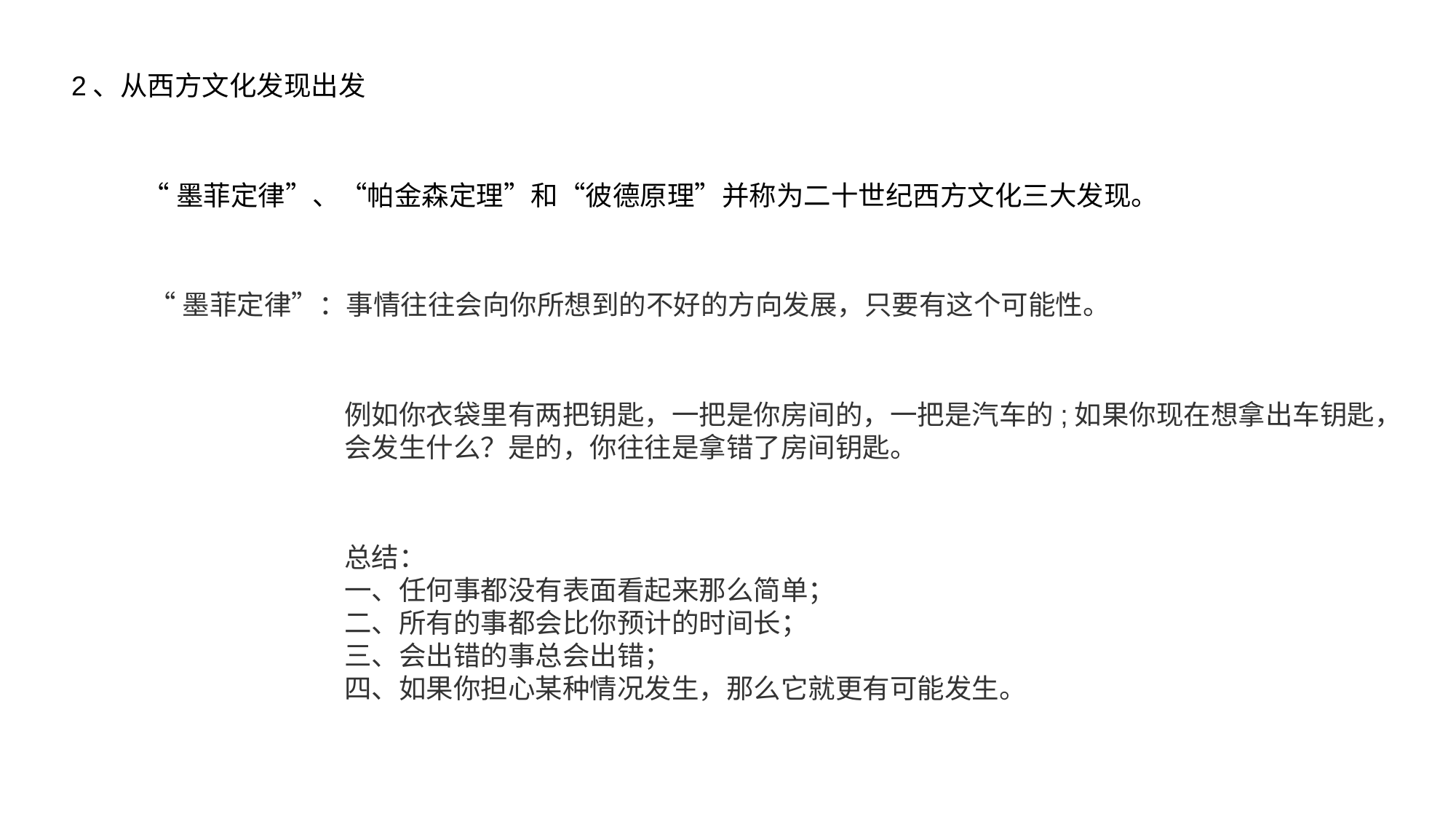

2、从西方文化发现出发
“墨菲定律”、“帕金森定理”和“彼德原理”并称为二十世纪西方文化三大发现。
“墨菲定律”：事情往往会向你所想到的不好的方向发展，只要有这个可能性。
例如你衣袋里有两把钥匙，一把是你房间的，一把是汽车的;如果你现在想拿出车钥匙，会发生什么？是的，你往往是拿错了房间钥匙。
总结：
一、任何事都没有表面看起来那么简单；
二、所有的事都会比你预计的时间长；
三、会出错的事总会出错；
四、如果你担心某种情况发生，那么它就更有可能发生。